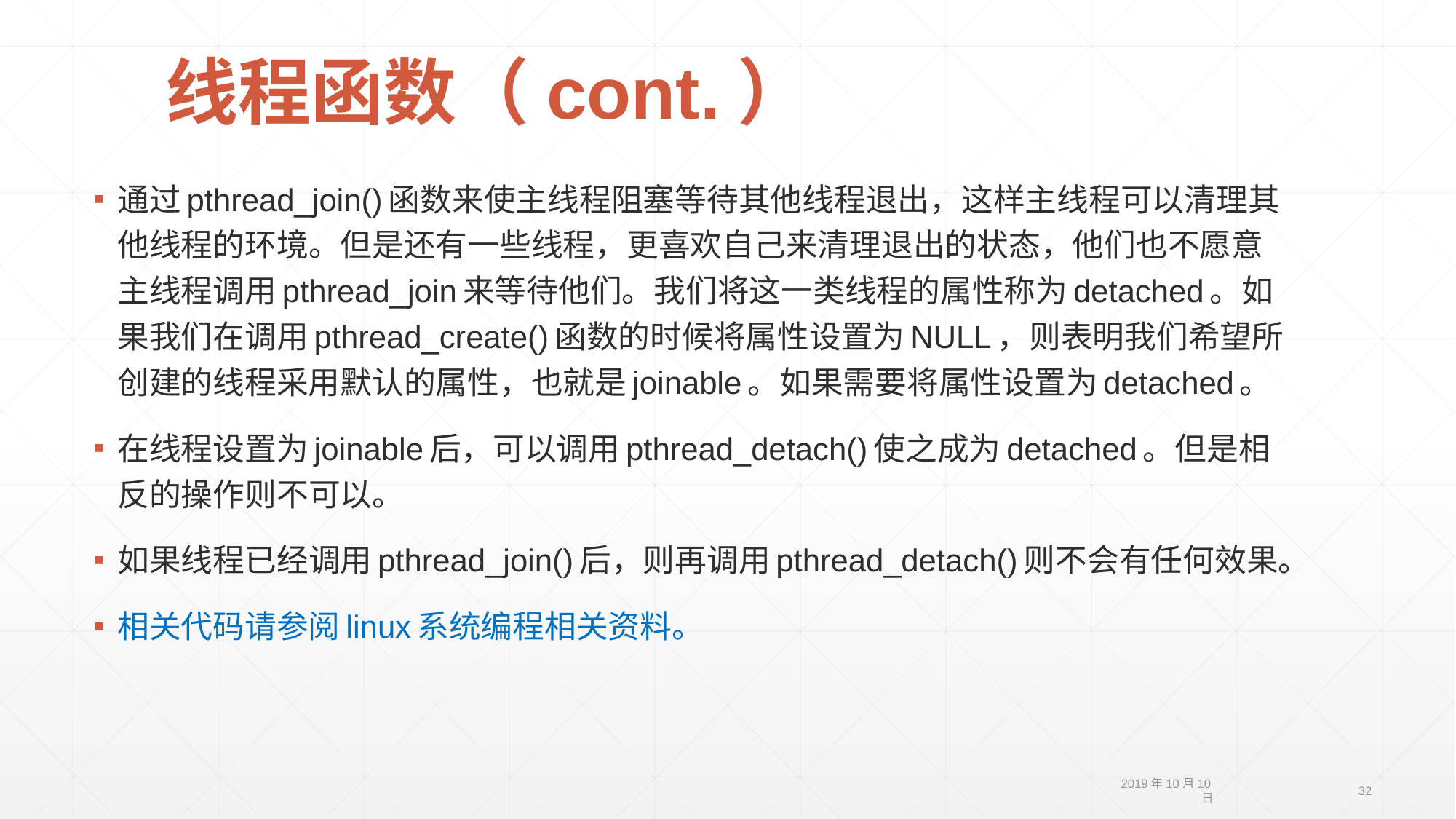

# 线程函数（cont.）
通过pthread_join()函数来使主线程阻塞等待其他线程退出，这样主线程可以清理其他线程的环境。但是还有一些线程，更喜欢自己来清理退出的状态，他们也不愿意主线程调用pthread_join来等待他们。我们将这一类线程的属性称为detached。如果我们在调用pthread_create()函数的时候将属性设置为NULL，则表明我们希望所创建的线程采用默认的属性，也就是joinable。如果需要将属性设置为detached。
在线程设置为joinable后，可以调用pthread_detach()使之成为detached。但是相反的操作则不可以。
如果线程已经调用pthread_join()后，则再调用pthread_detach()则不会有任何效果。
相关代码请参阅linux系统编程相关资料。

2019年10月10日
32